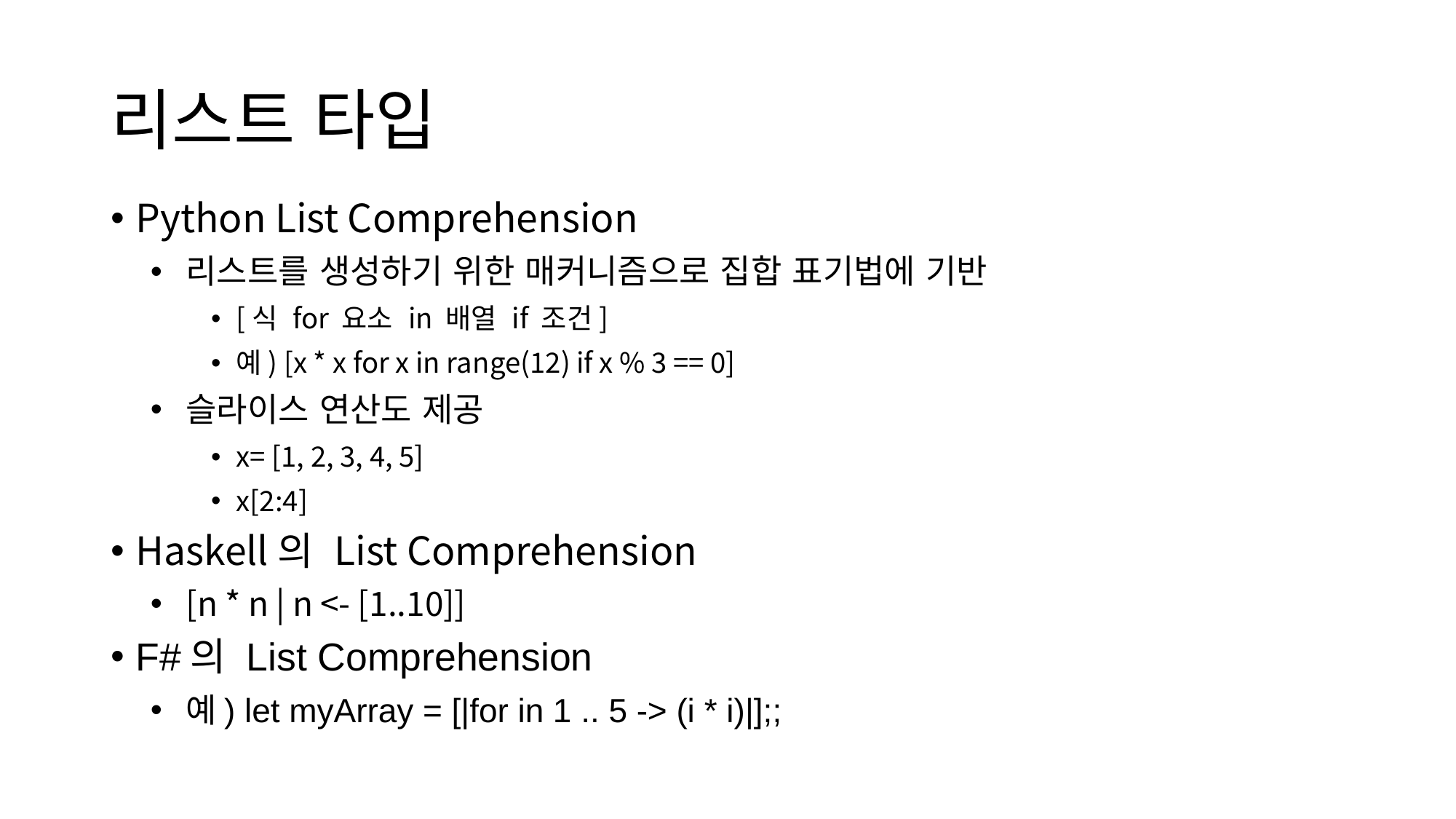

# 리스트 타입
Python List Comprehension
리스트를 생성하기 위한 매커니즘으로 집합 표기법에 기반
[식 for 요소 in 배열 if 조건]
예) [x * x for x in range(12) if x % 3 == 0]
슬라이스 연산도 제공
x= [1, 2, 3, 4, 5]
x[2:4]
Haskell의 List Comprehension
[n * n | n <- [1..10]]
F#의 List Comprehension
예) let myArray = [|for in 1 .. 5 -> (i * i)|];;